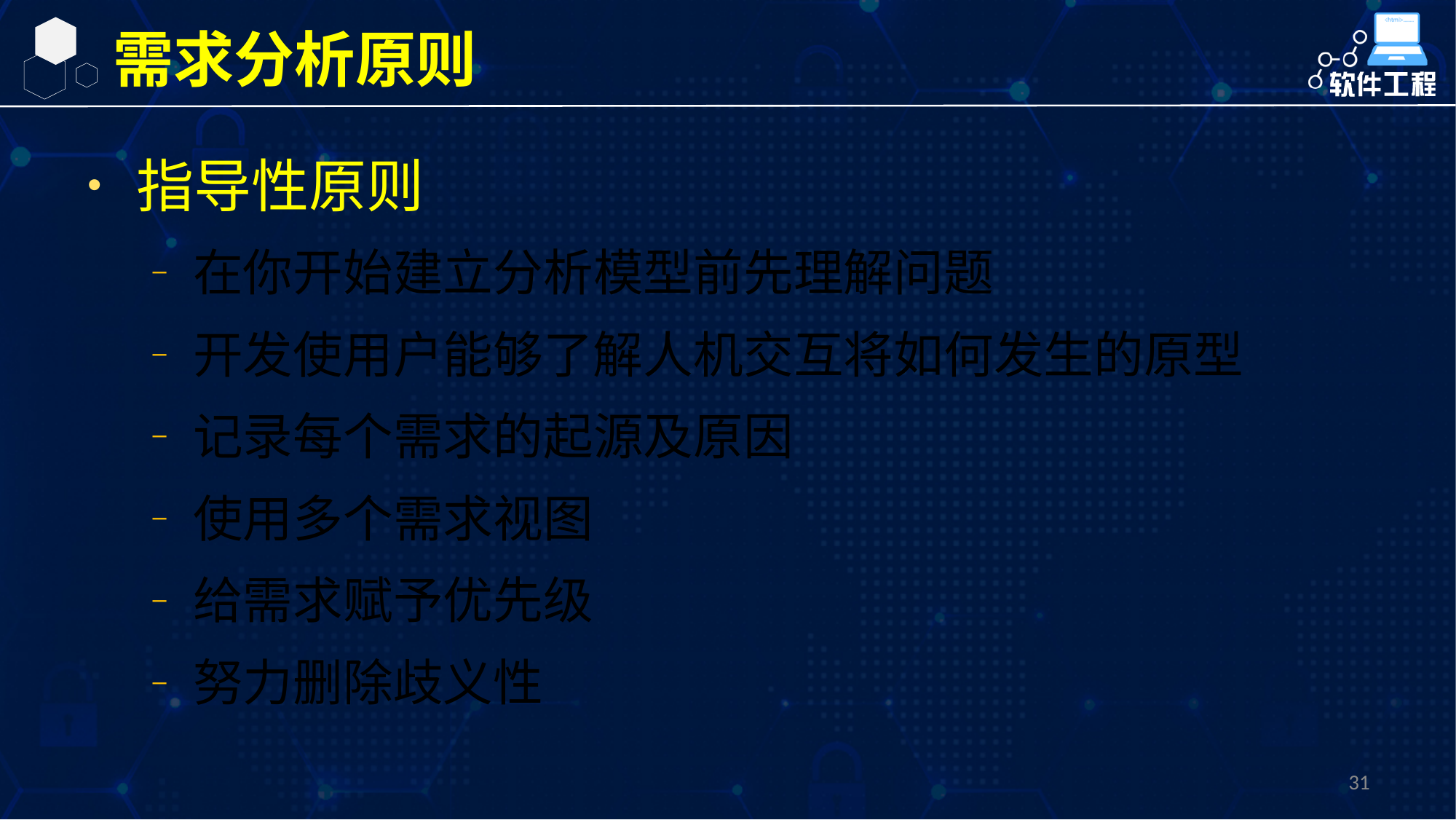

需求分析原则
指导性原则
在你开始建立分析模型前先理解问题
开发使用户能够了解人机交互将如何发生的原型
记录每个需求的起源及原因
使用多个需求视图
给需求赋予优先级
努力删除歧义性
31